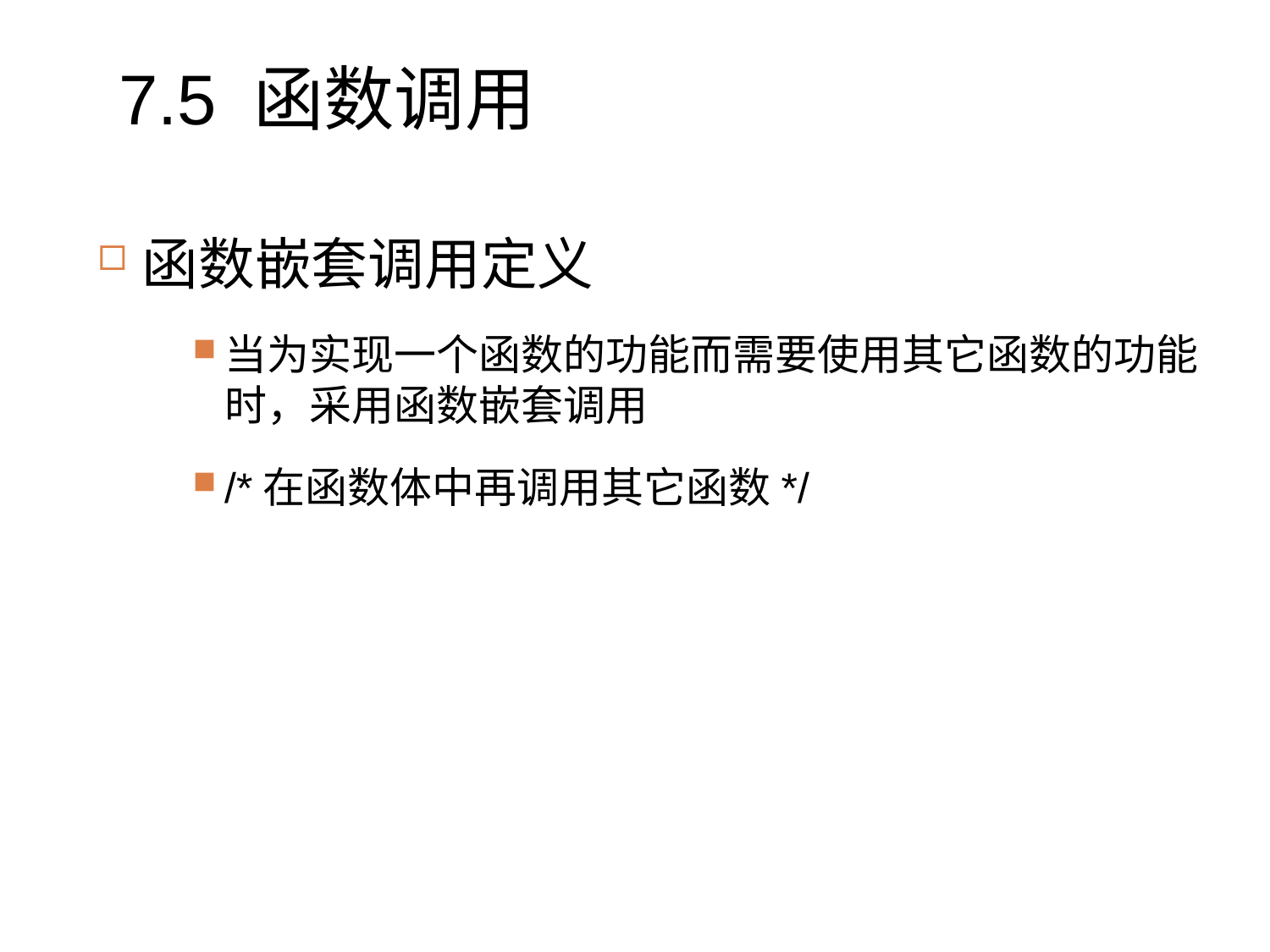

7.5 函数调用
函数嵌套调用定义
当为实现一个函数的功能而需要使用其它函数的功能时，采用函数嵌套调用
/*在函数体中再调用其它函数*/